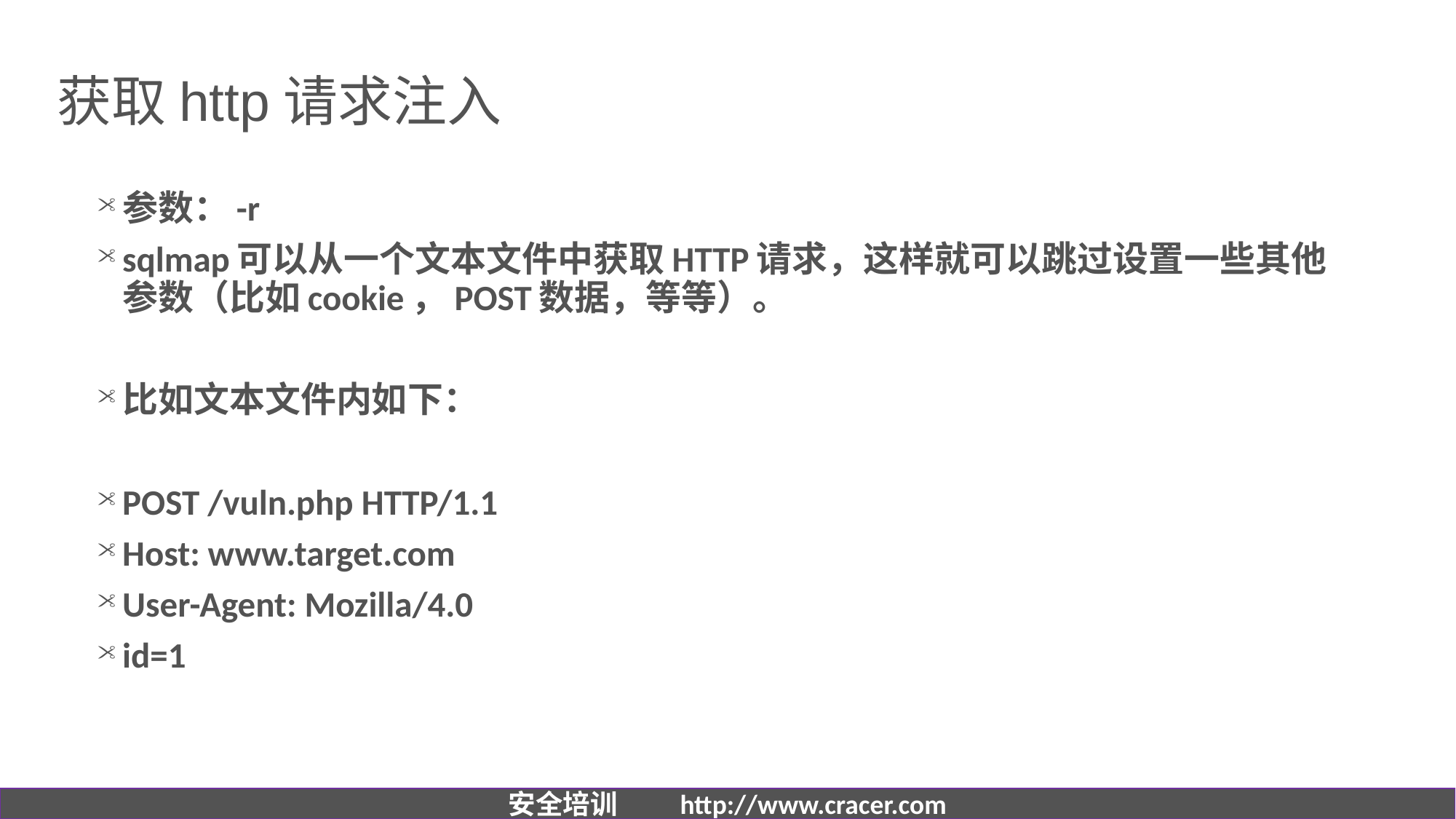

# 获取http请求注入
参数：-r
sqlmap可以从一个文本文件中获取HTTP请求，这样就可以跳过设置一些其他参数（比如cookie，POST数据，等等）。

比如文本文件内如下：

POST /vuln.php HTTP/1.1
Host: www.target.com
User-Agent: Mozilla/4.0
id=1